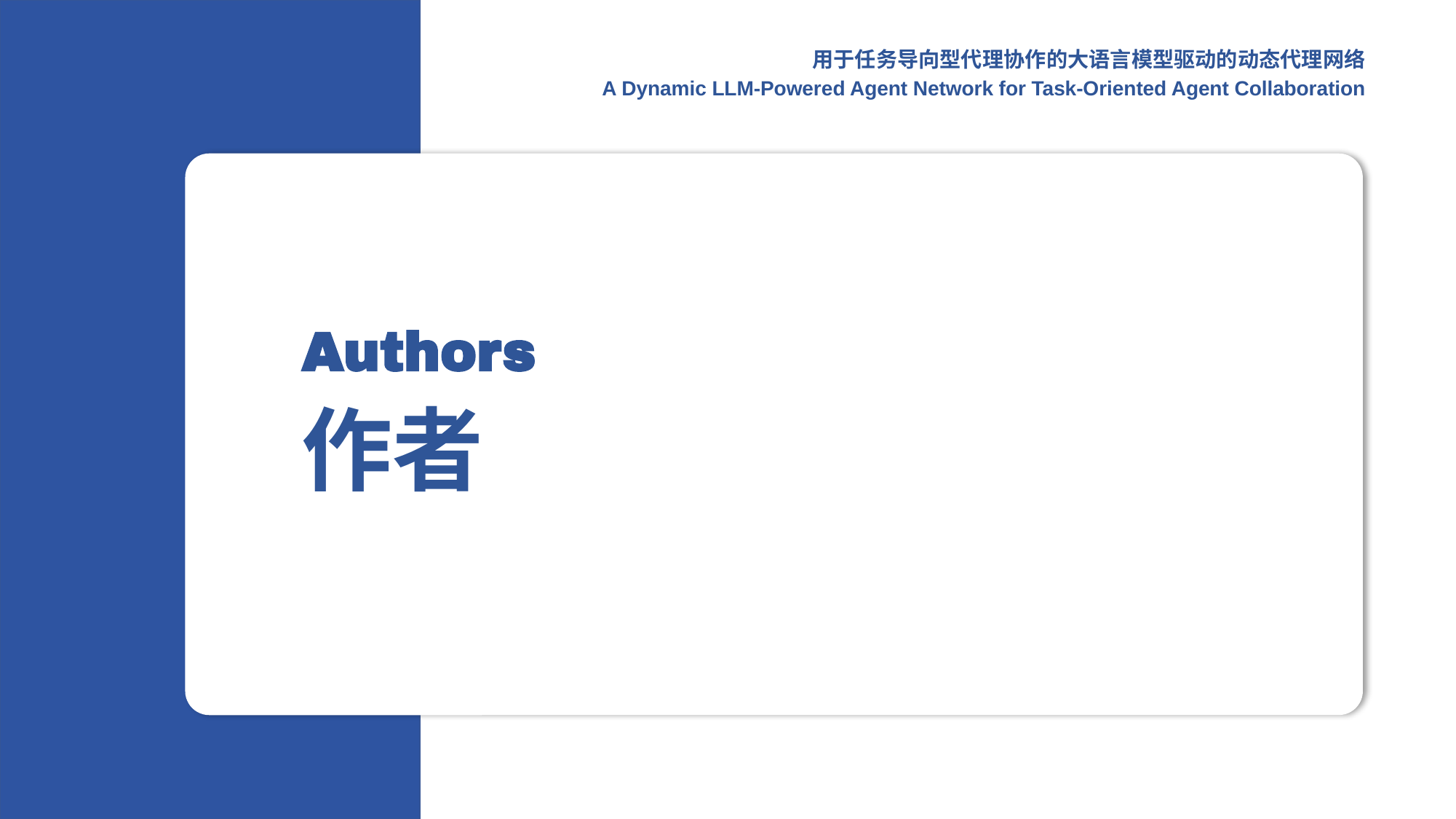

用于任务导向型代理协作的大语言模型驱动的动态代理网络
A Dynamic LLM-Powered Agent Network for Task-Oriented Agent Collaboration

Authors
作者